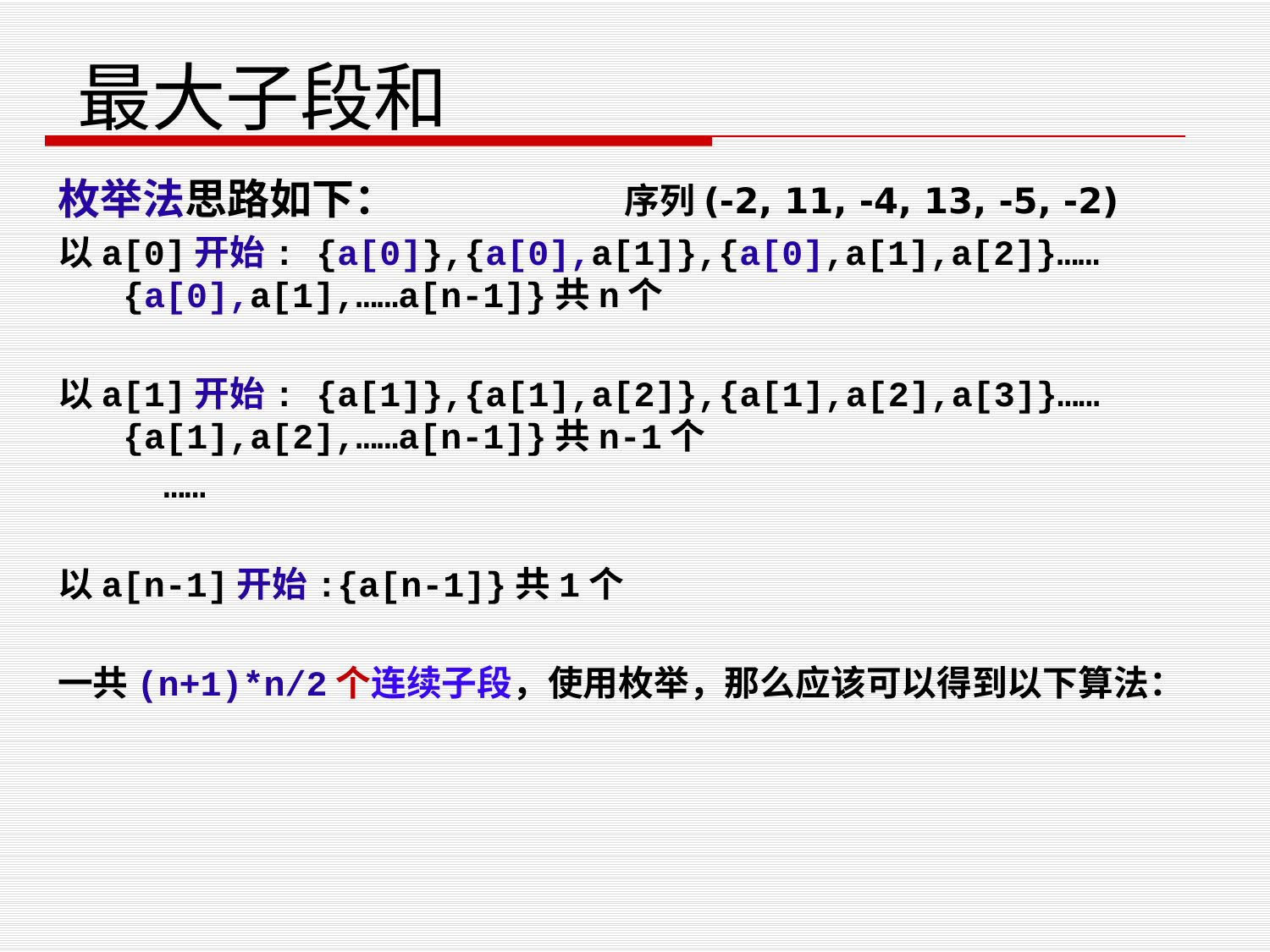

# 最大子段和
枚举法思路如下：
以a[0]开始: {a[0]},{a[0],a[1]},{a[0],a[1],a[2]}……{a[0],a[1],……a[n-1]}共n个

以a[1]开始: {a[1]},{a[1],a[2]},{a[1],a[2],a[3]}……{a[1],a[2],……a[n-1]}共n-1个
     ……

以a[n-1]开始:{a[n-1]}共1个

一共(n+1)*n/2个连续子段，使用枚举，那么应该可以得到以下算法：
序列(-2, 11, -4, 13, -5, -2)